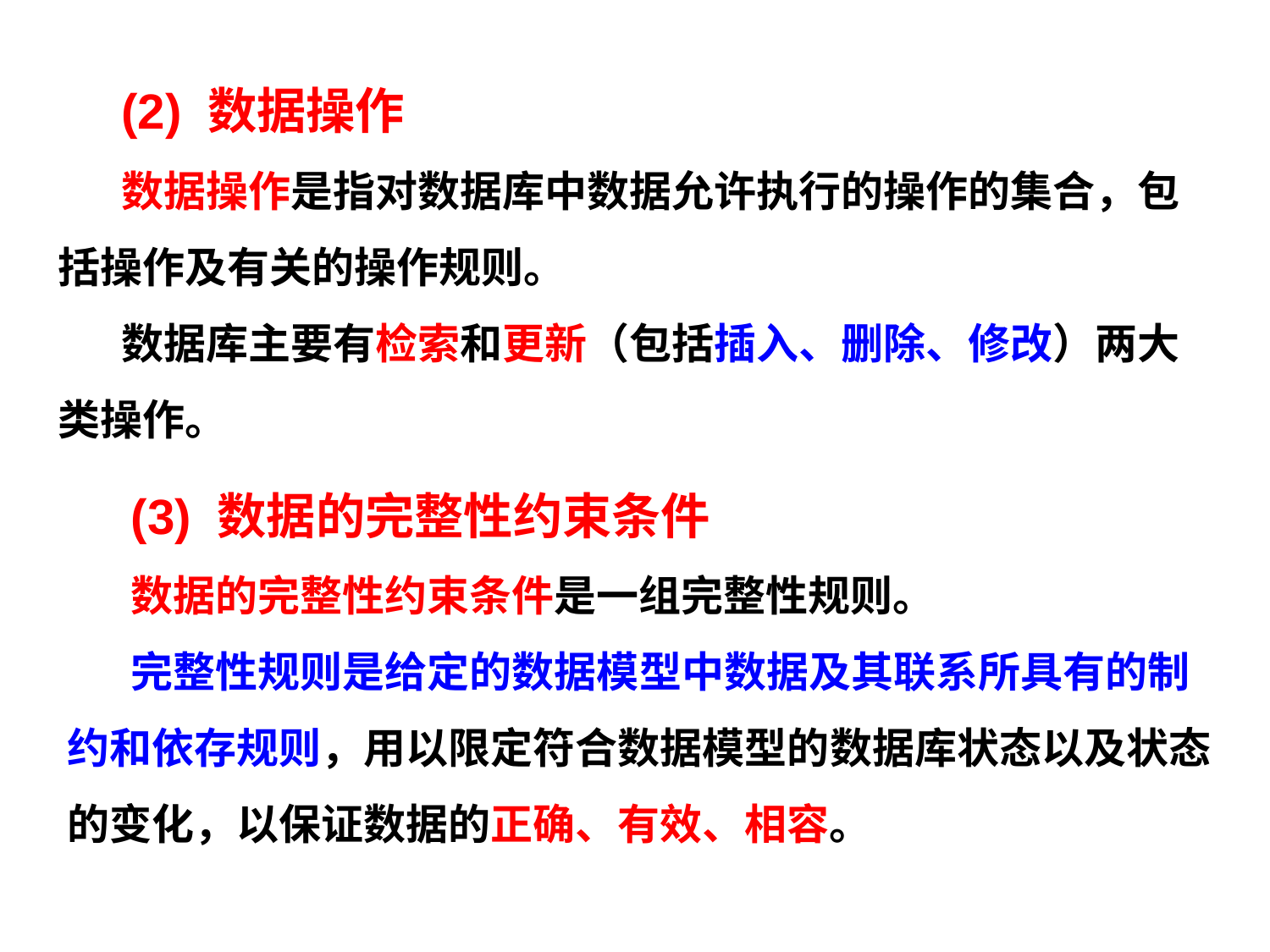

(2) 数据操作
数据操作是指对数据库中数据允许执行的操作的集合，包括操作及有关的操作规则。
数据库主要有检索和更新（包括插入、删除、修改）两大类操作。

(3) 数据的完整性约束条件
数据的完整性约束条件是一组完整性规则。
完整性规则是给定的数据模型中数据及其联系所具有的制约和依存规则，用以限定符合数据模型的数据库状态以及状态的变化，以保证数据的正确、有效、相容。